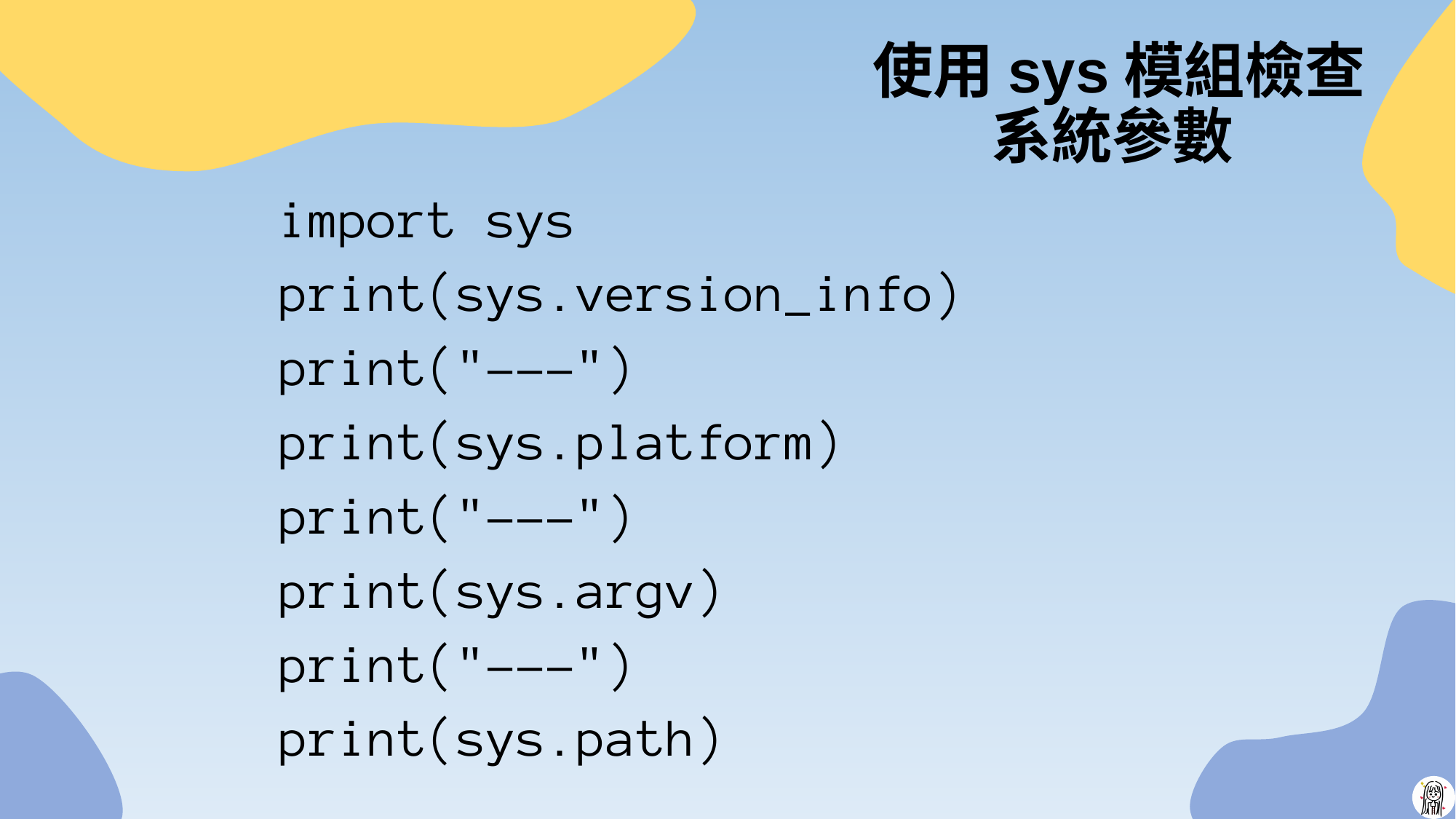

# 使用sys模組檢查系統參數
import sys
print(sys.version_info)
print("---")
print(sys.platform)
print("---")
print(sys.argv)
print("---")
print(sys.path)
5